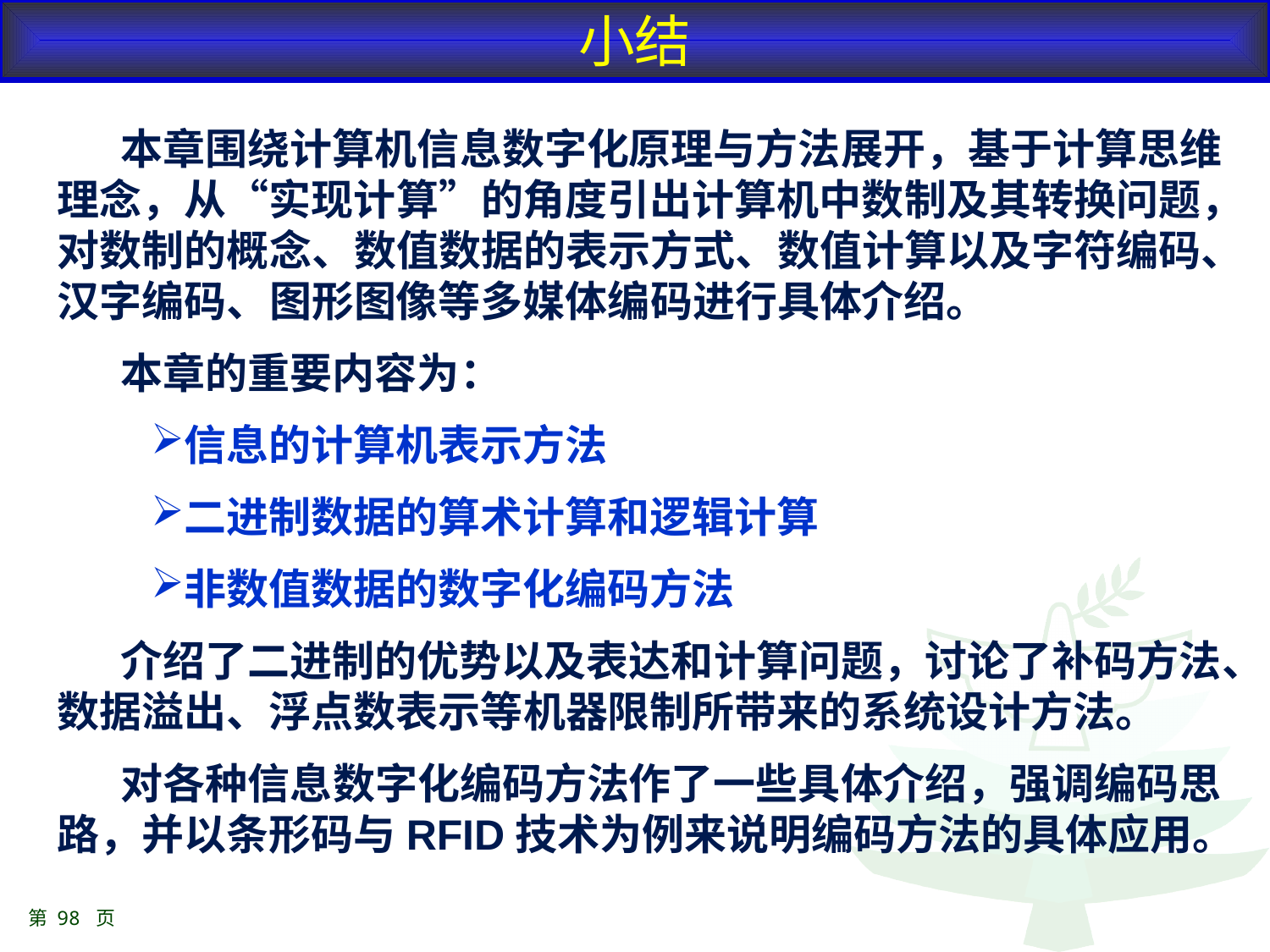

小结

本章围绕计算机信息数字化原理与方法展开，基于计算思维理念，从“实现计算”的角度引出计算机中数制及其转换问题，对数制的概念、数值数据的表示方式、数值计算以及字符编码、汉字编码、图形图像等多媒体编码进行具体介绍。
本章的重要内容为：
信息的计算机表示方法
二进制数据的算术计算和逻辑计算
非数值数据的数字化编码方法
介绍了二进制的优势以及表达和计算问题，讨论了补码方法、数据溢出、浮点数表示等机器限制所带来的系统设计方法。
对各种信息数字化编码方法作了一些具体介绍，强调编码思路，并以条形码与RFID技术为例来说明编码方法的具体应用。